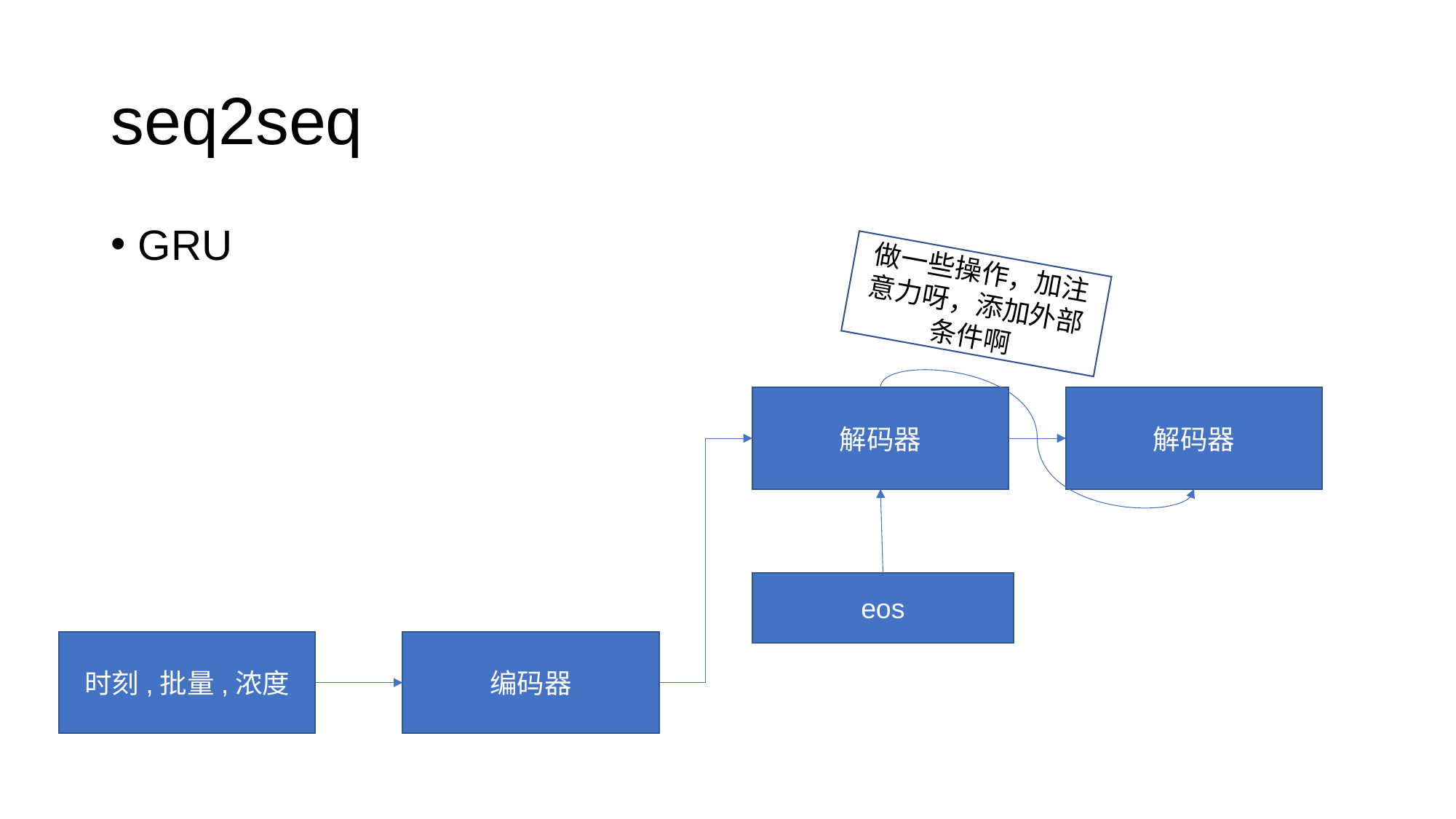

# seq2seq
GRU
做一些操作，加注意力呀，添加外部条件啊
解码器
解码器
eos
时刻,批量,浓度
编码器